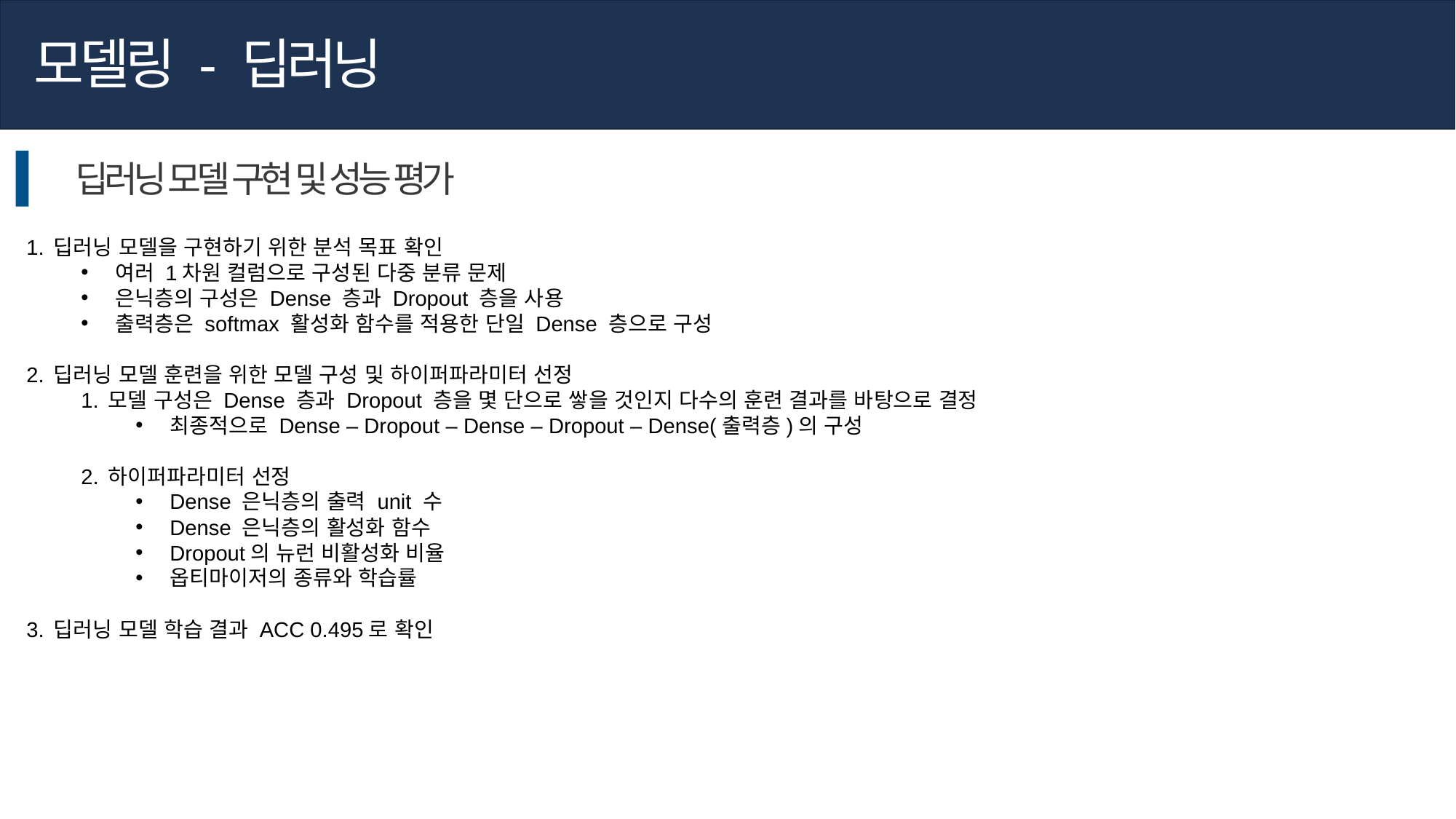

모델링 - 딥러닝

딥러닝 모델 구현 및 성능 평가
딥러닝 모델을 구현하기 위한 분석 목표 확인
여러 1차원 컬럼으로 구성된 다중 분류 문제
은닉층의 구성은 Dense 층과 Dropout 층을 사용
출력층은 softmax 활성화 함수를 적용한 단일 Dense 층으로 구성

딥러닝 모델 훈련을 위한 모델 구성 및 하이퍼파라미터 선정
모델 구성은 Dense 층과 Dropout 층을 몇 단으로 쌓을 것인지 다수의 훈련 결과를 바탕으로 결정
최종적으로 Dense – Dropout – Dense – Dropout – Dense(출력층)의 구성

하이퍼파라미터 선정
Dense 은닉층의 출력 unit 수
Dense 은닉층의 활성화 함수
Dropout의 뉴런 비활성화 비율
옵티마이저의 종류와 학습률

딥러닝 모델 학습 결과 ACC 0.495로 확인